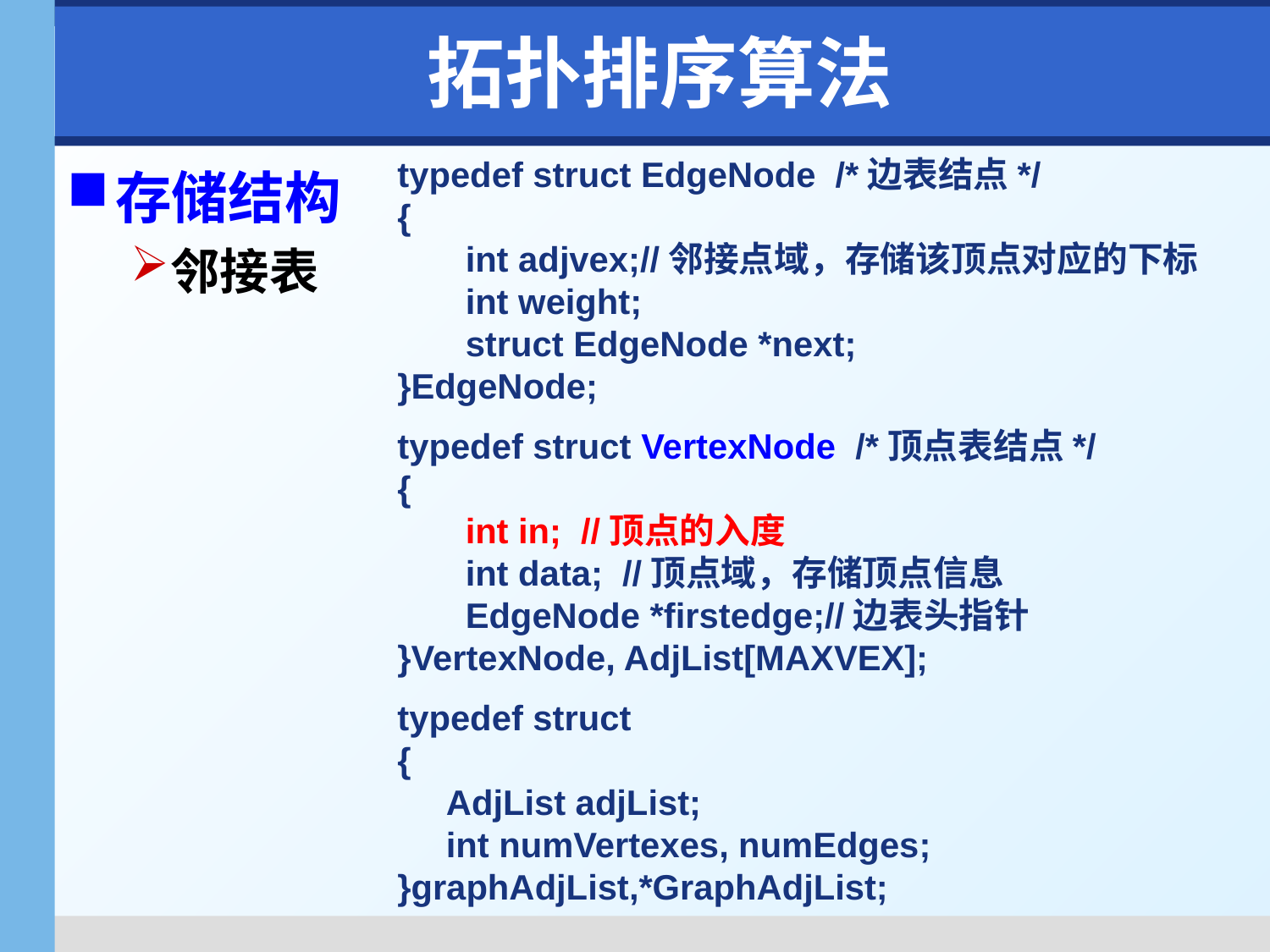

# 拓扑排序算法
typedef struct EdgeNode  /*边表结点*/
{
       int adjvex;//邻接点域，存储该顶点对应的下标
       int weight;
       struct EdgeNode *next;
}EdgeNode;
typedef struct VertexNode  /*顶点表结点*/
{
       int in;  //顶点的入度
       int data;  //顶点域，存储顶点信息
       EdgeNode *firstedge;//边表头指针
}VertexNode, AdjList[MAXVEX];
typedef struct
{
     AdjList adjList;
     int numVertexes, numEdges;
}graphAdjList,*GraphAdjList;
存储结构
邻接表